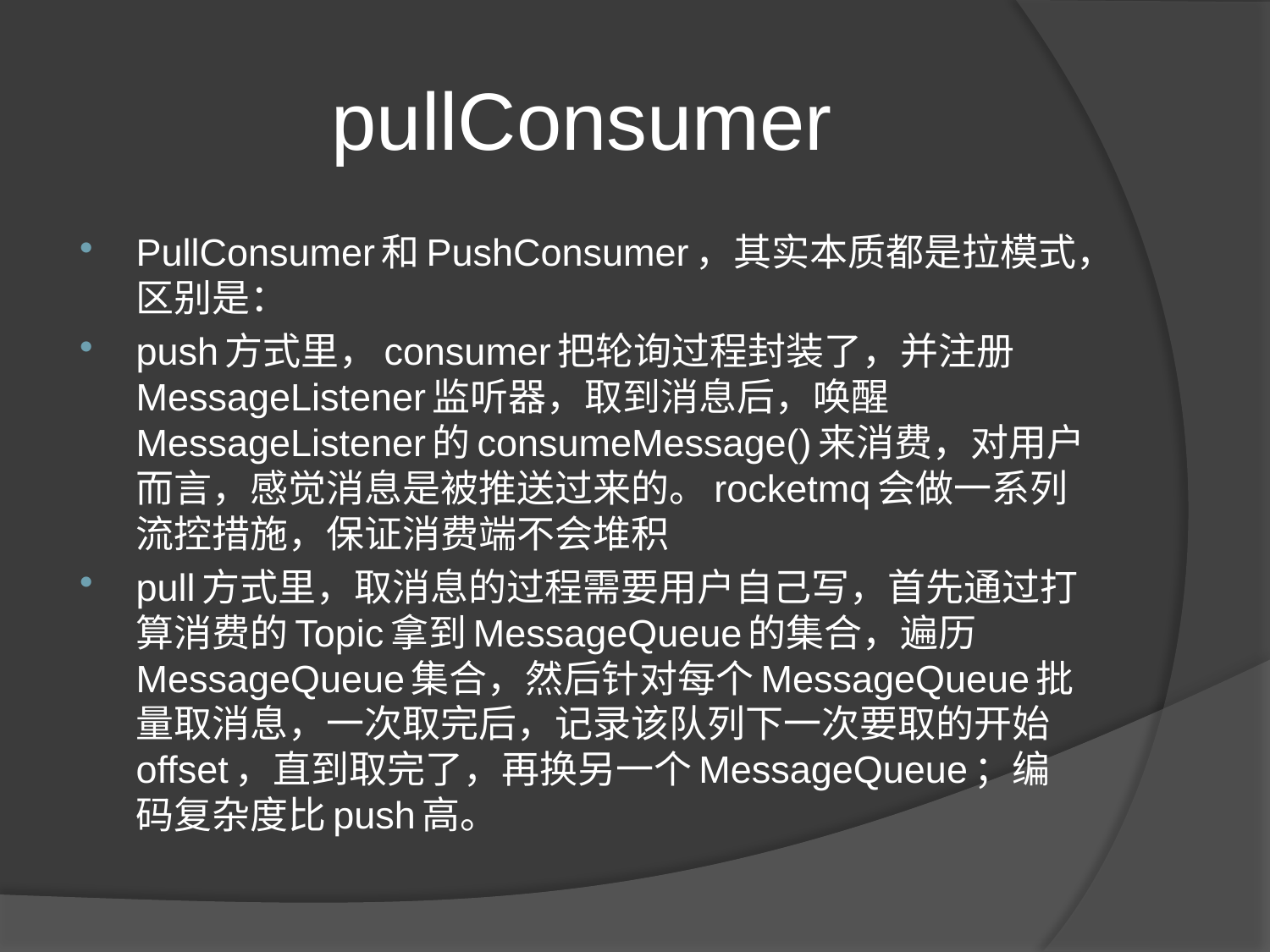

# pullConsumer
PullConsumer和PushConsumer，其实本质都是拉模式，区别是：
push方式里，consumer把轮询过程封装了，并注册MessageListener监听器，取到消息后，唤醒MessageListener的consumeMessage()来消费，对用户而言，感觉消息是被推送过来的。rocketmq会做一系列流控措施，保证消费端不会堆积
pull方式里，取消息的过程需要用户自己写，首先通过打算消费的Topic拿到MessageQueue的集合，遍历MessageQueue集合，然后针对每个MessageQueue批量取消息，一次取完后，记录该队列下一次要取的开始offset，直到取完了，再换另一个MessageQueue；编码复杂度比push高。